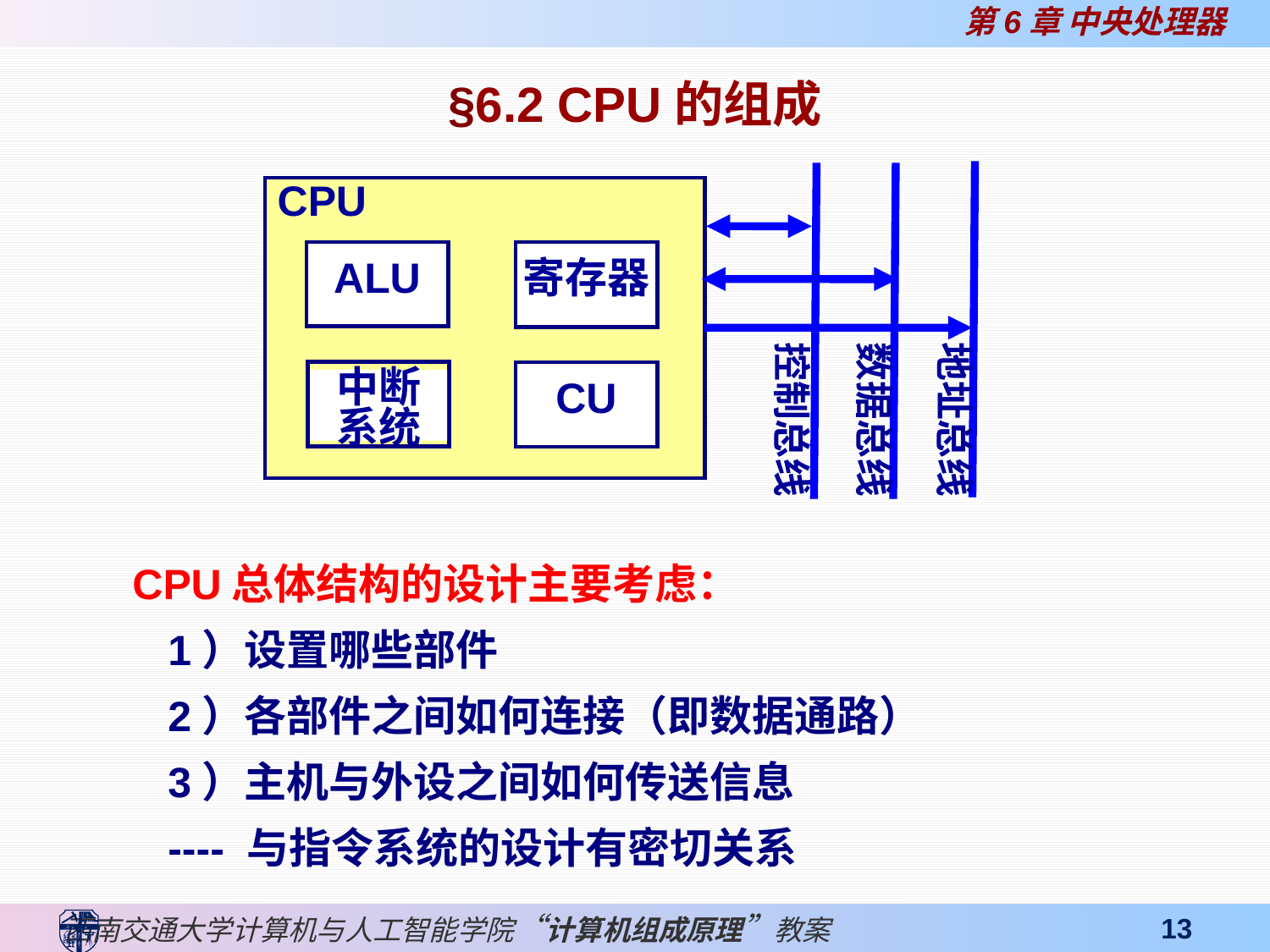

§6.2 CPU的组成

CPU

ALU
寄存器
控制总线
数据总线
地址总线

中断
系统
CU
CPU总体结构的设计主要考虑：
   1）设置哪些部件
   2）各部件之间如何连接（即数据通路）
   3）主机与外设之间如何传送信息
   ---- 与指令系统的设计有密切关系